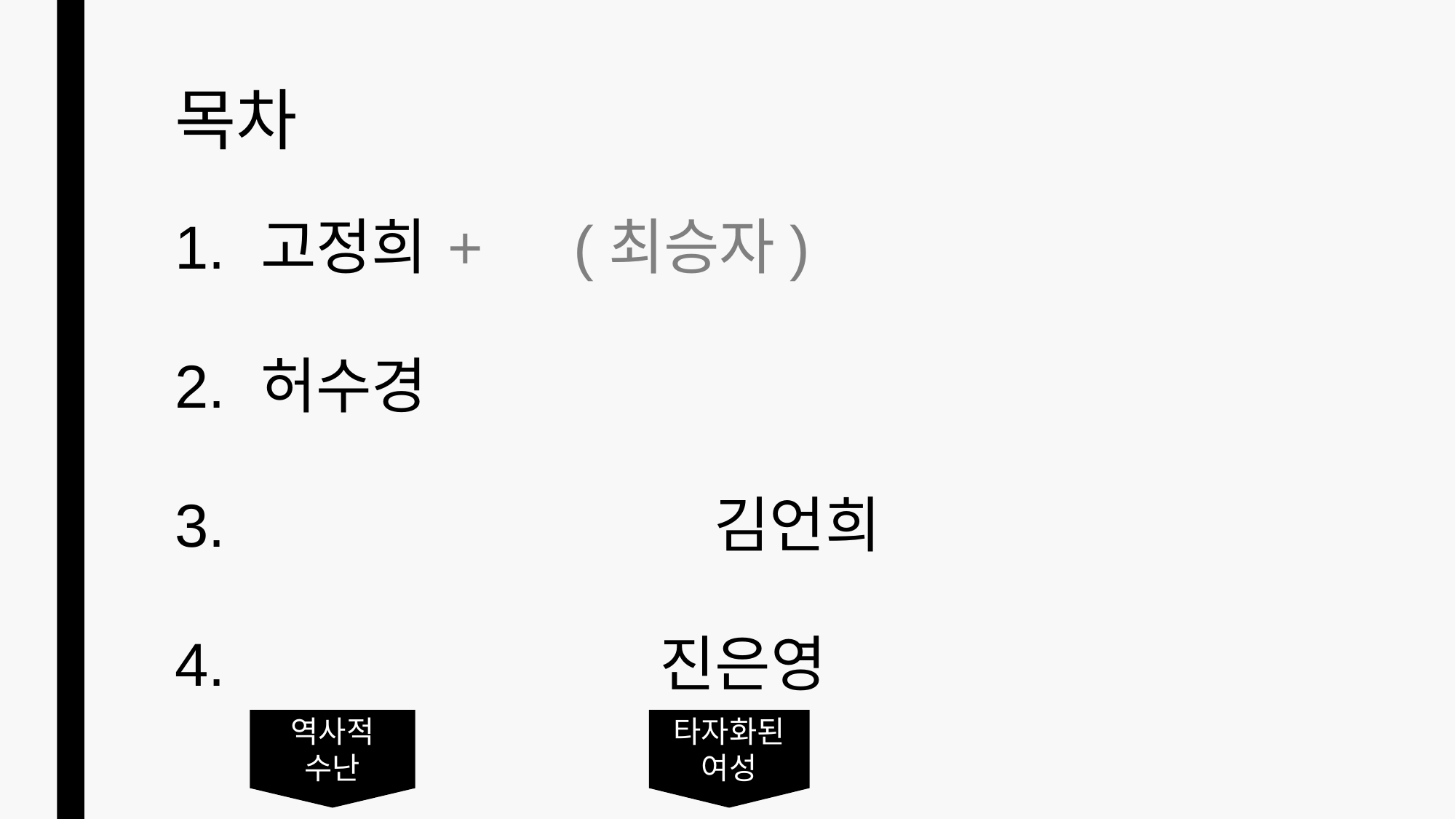

# 목차
 고정희	+	 (최승자)

 허수경

 				  김언희

4. 				  진은영
타자화된 여성
역사적 수난